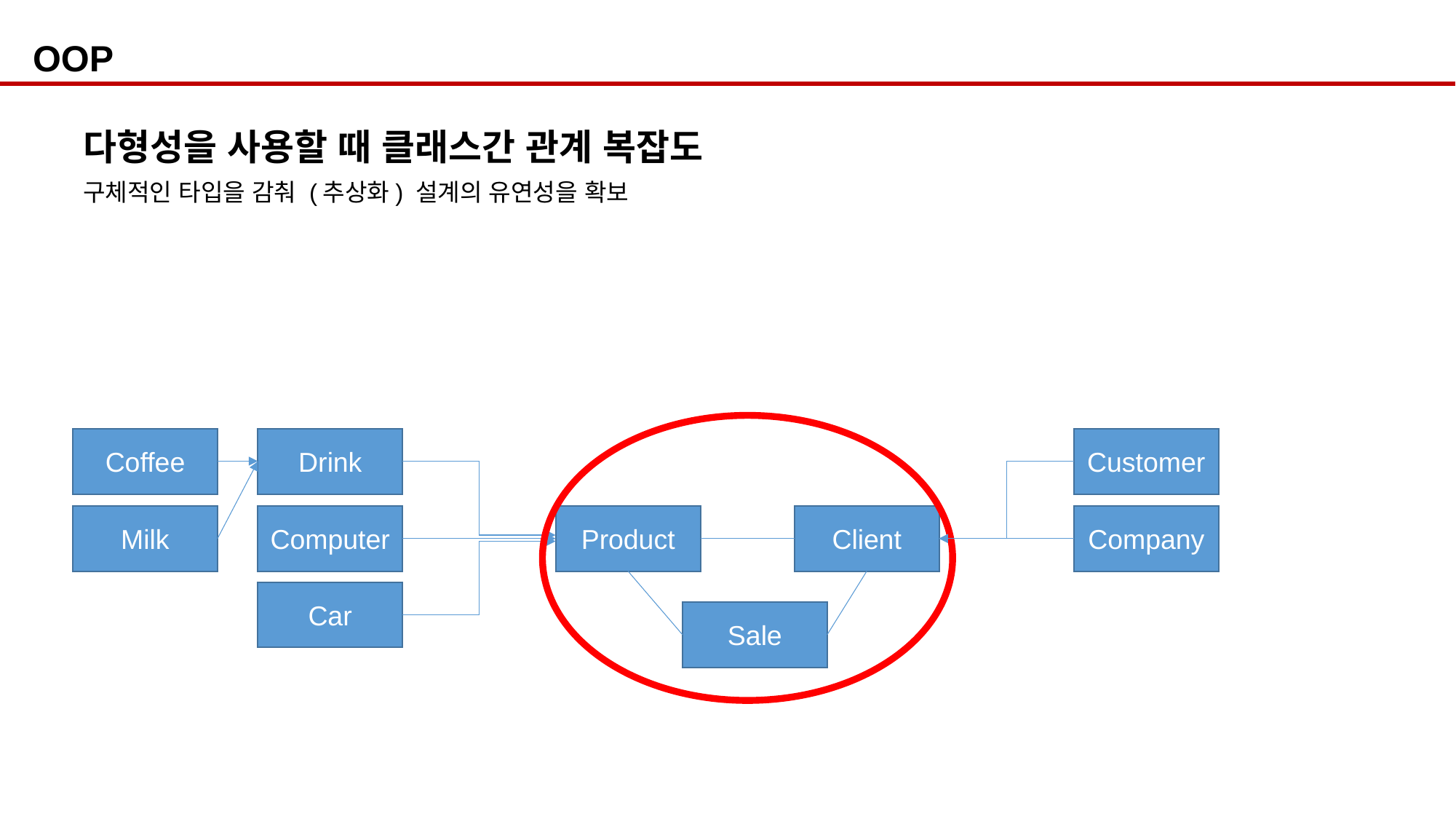

OOP
다형성을 사용할 때 클래스간 관계 복잡도

구체적인 타입을 감춰 (추상화) 설계의 유연성을 확보
Drink
Customer
Coffee

Computer
Product
Company
Milk
Client
Car
Sale